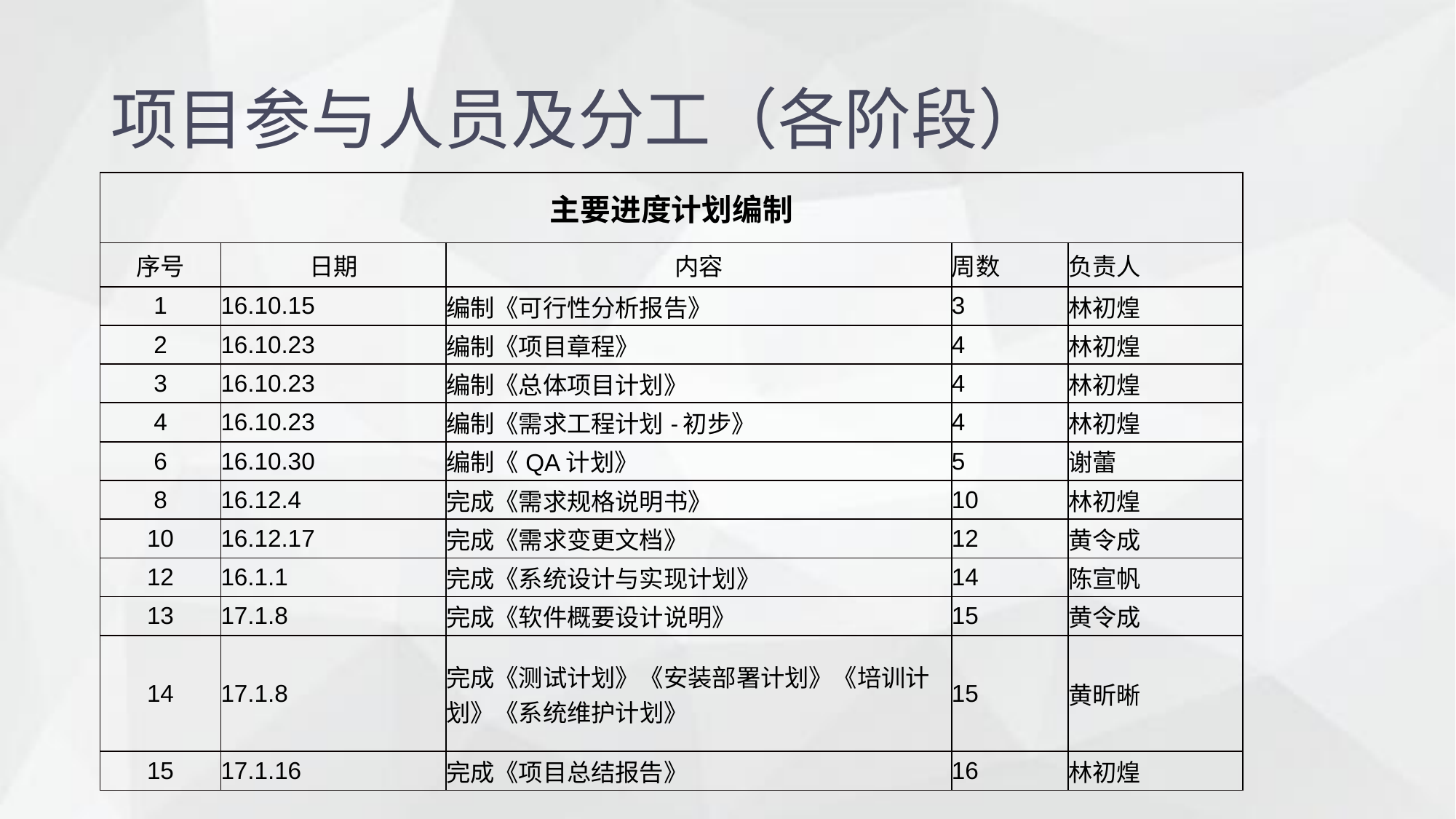

项目参与人员及分工（各阶段）
| 主要进度计划编制 |  |  |  |  |
| --- | --- | --- | --- | --- |
| 序号 | 日期 | 内容 | 周数 | 负责人 |
| 1 | 16.10.15 | 编制《可行性分析报告》 | 3 | 林初煌 |
| 2 | 16.10.23 | 编制《项目章程》 | 4 | 林初煌 |
| 3 | 16.10.23 | 编制《总体项目计划》 | 4 | 林初煌 |
| 4 | 16.10.23 | 编制《需求工程计划-初步》 | 4 | 林初煌 |
| 6 | 16.10.30 | 编制《QA计划》 | 5 | 谢蕾 |
| 8 | 16.12.4 | 完成《需求规格说明书》 | 10 | 林初煌 |
| 10 | 16.12.17 | 完成《需求变更文档》 | 12 | 黄令成 |
| 12 | 16.1.1 | 完成《系统设计与实现计划》 | 14 | 陈宣帆 |
| 13 | 17.1.8 | 完成《软件概要设计说明》 | 15 | 黄令成 |
| 14 | 17.1.8 | 完成《测试计划》《安装部署计划》《培训计划》《系统维护计划》 | 15 | 黄昕晰 |
| 15 | 17.1.16 | 完成《项目总结报告》 | 16 | 林初煌 |